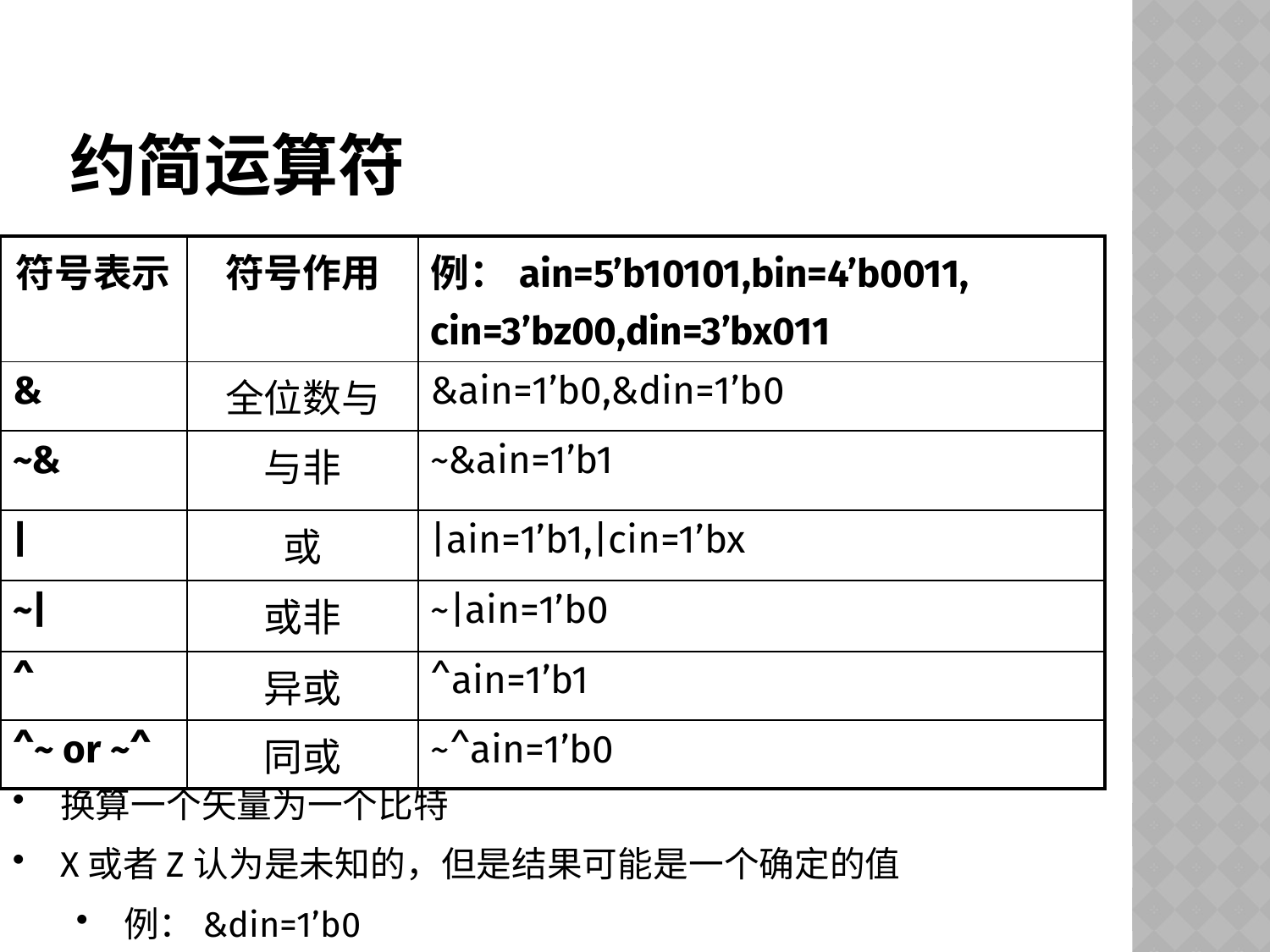

# 约简运算符
| 符号表示 | 符号作用 | 例：ain=5’b10101,bin=4’b0011, cin=3’bz00,din=3’bx011 |
| --- | --- | --- |
| & | 全位数与 | &ain=1’b0,&din=1’b0 |
| ~& | 与非 | ~&ain=1’b1 |
| | | 或 | |ain=1’b1,|cin=1’bx |
| ~| | 或非 | ~|ain=1’b0 |
| ^ | 异或 | ^ain=1’b1 |
| ^~ or ~^ | 同或 | ~^ain=1’b0 |
换算一个矢量为一个比特
X或者Z认为是未知的，但是结果可能是一个确定的值
例：&din=1’b0